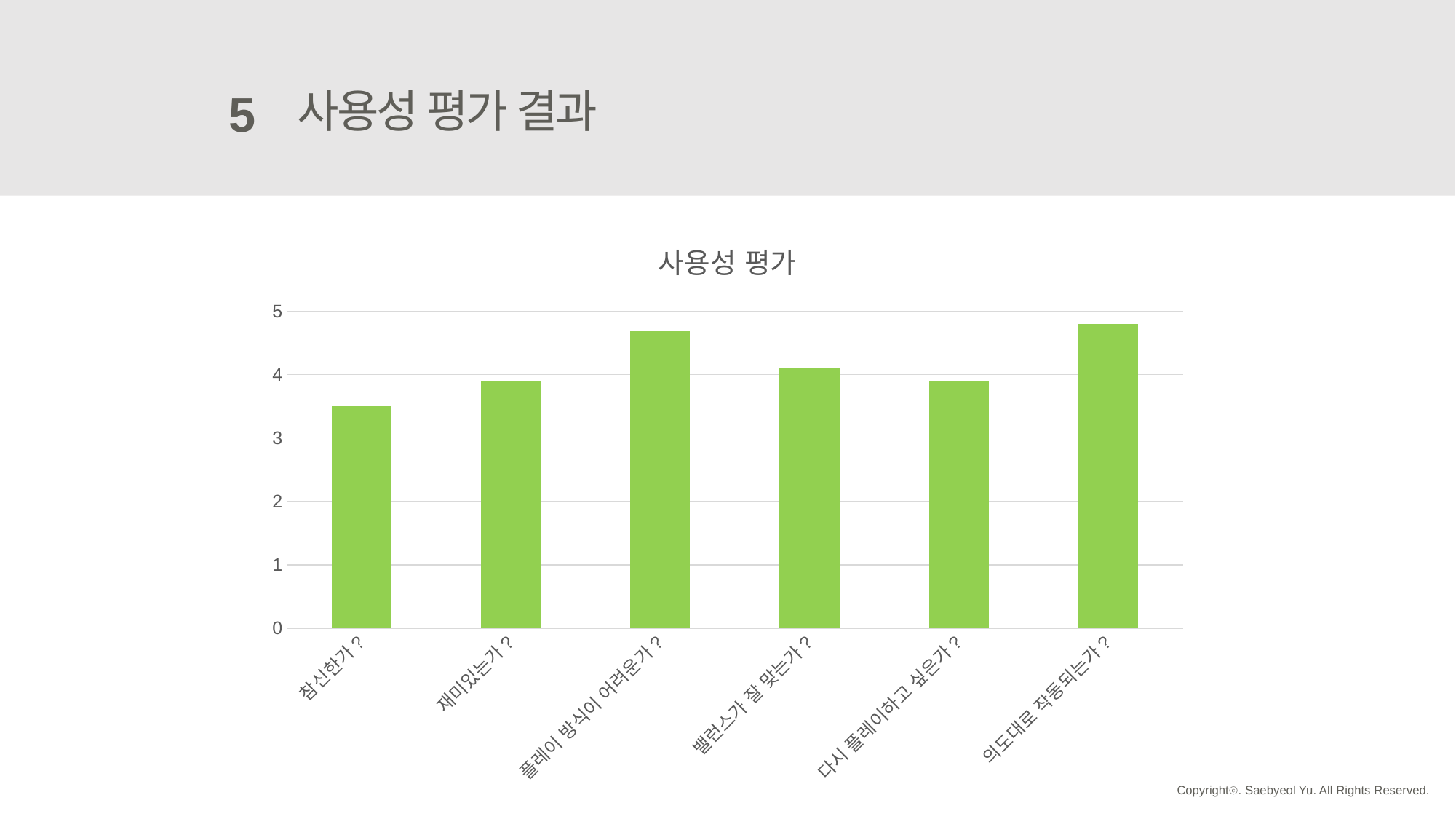

사용성 평가 결과
5

### Chart: 사용성 평가

| Category | 사용성 평가 |
|---|---|
| 참신한가? | 3.5 |
| 재미있는가? | 3.9 |
| 플레이 방식이 어려운가? | 4.7 |
| 밸런스가 잘 맞는가? | 4.1 |
| 다시 플레이하고 싶은가? | 3.9 |
| 의도대로 작동되는가? | 4.8 |